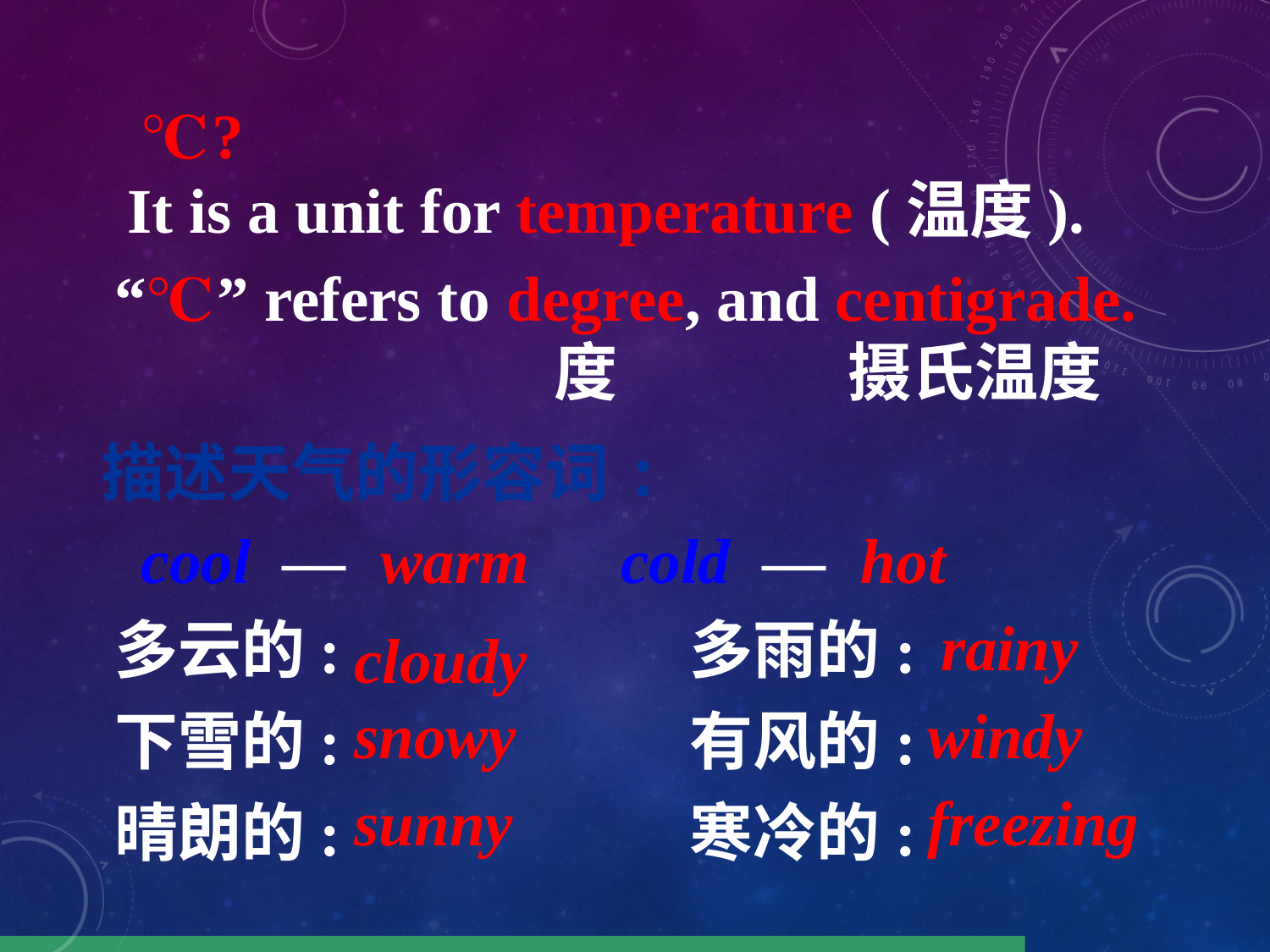

℃?
It is a unit for temperature (温度).
“℃” refers to degree, and centigrade.
度
摄氏温度
描述天气的形容词:
cool  —
warm
cold  —
hot
多云的:                     多雨的:
下雪的:                     有风的:
晴朗的:                     寒冷的:
rainy
cloudy
snowy
windy
sunny
freezing